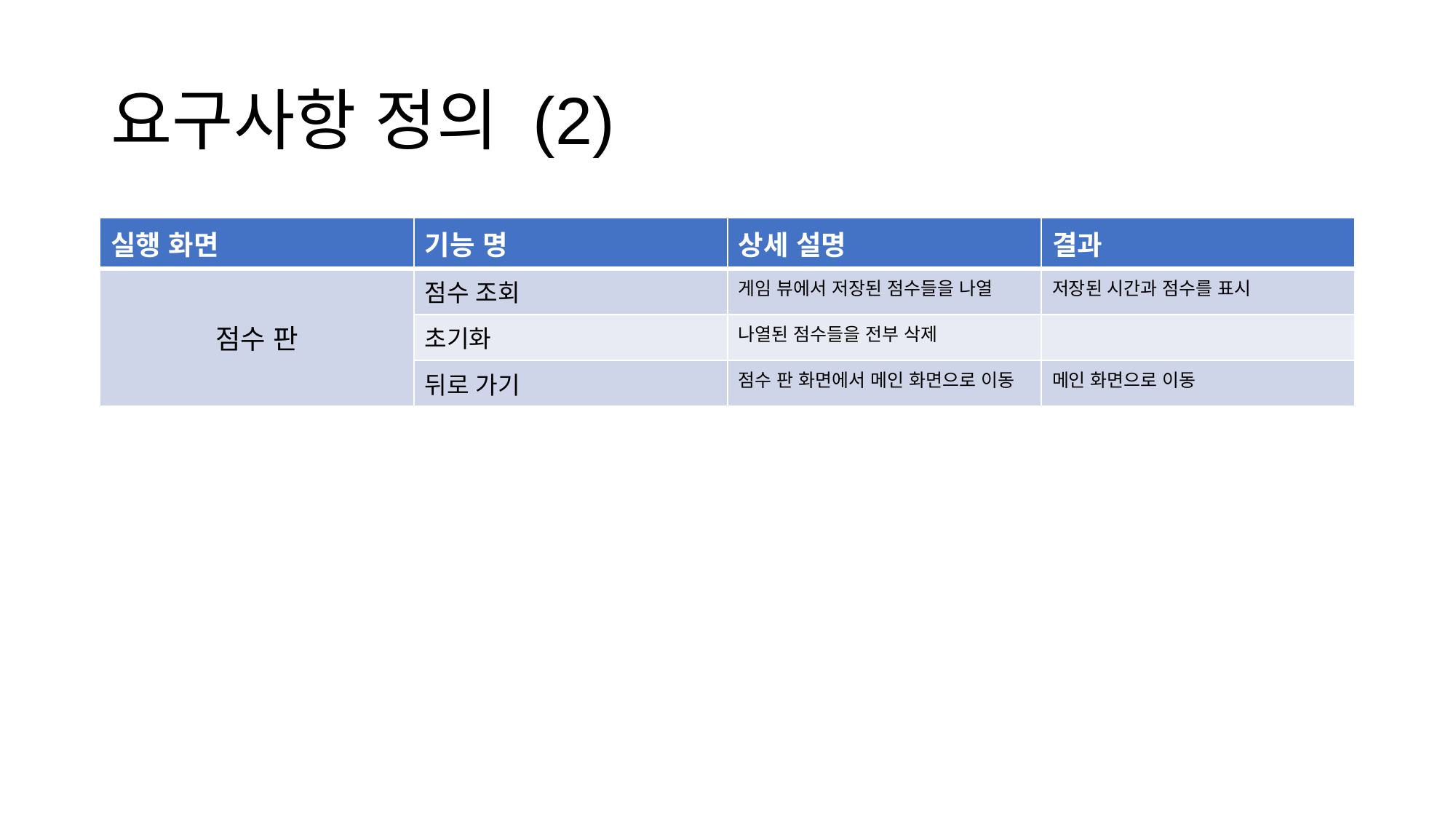

# 요구사항 정의 (2)
| 실행 화면 | 기능 명 | 상세 설명 | 결과 |
| --- | --- | --- | --- |
| 점수 판 | 점수 조회 | 게임 뷰에서 저장된 점수들을 나열 | 저장된 시간과 점수를 표시 |
|  | 초기화 | 나열된 점수들을 전부 삭제 |  |
|  | 뒤로 가기 | 점수 판 화면에서 메인 화면으로 이동 | 메인 화면으로 이동 |